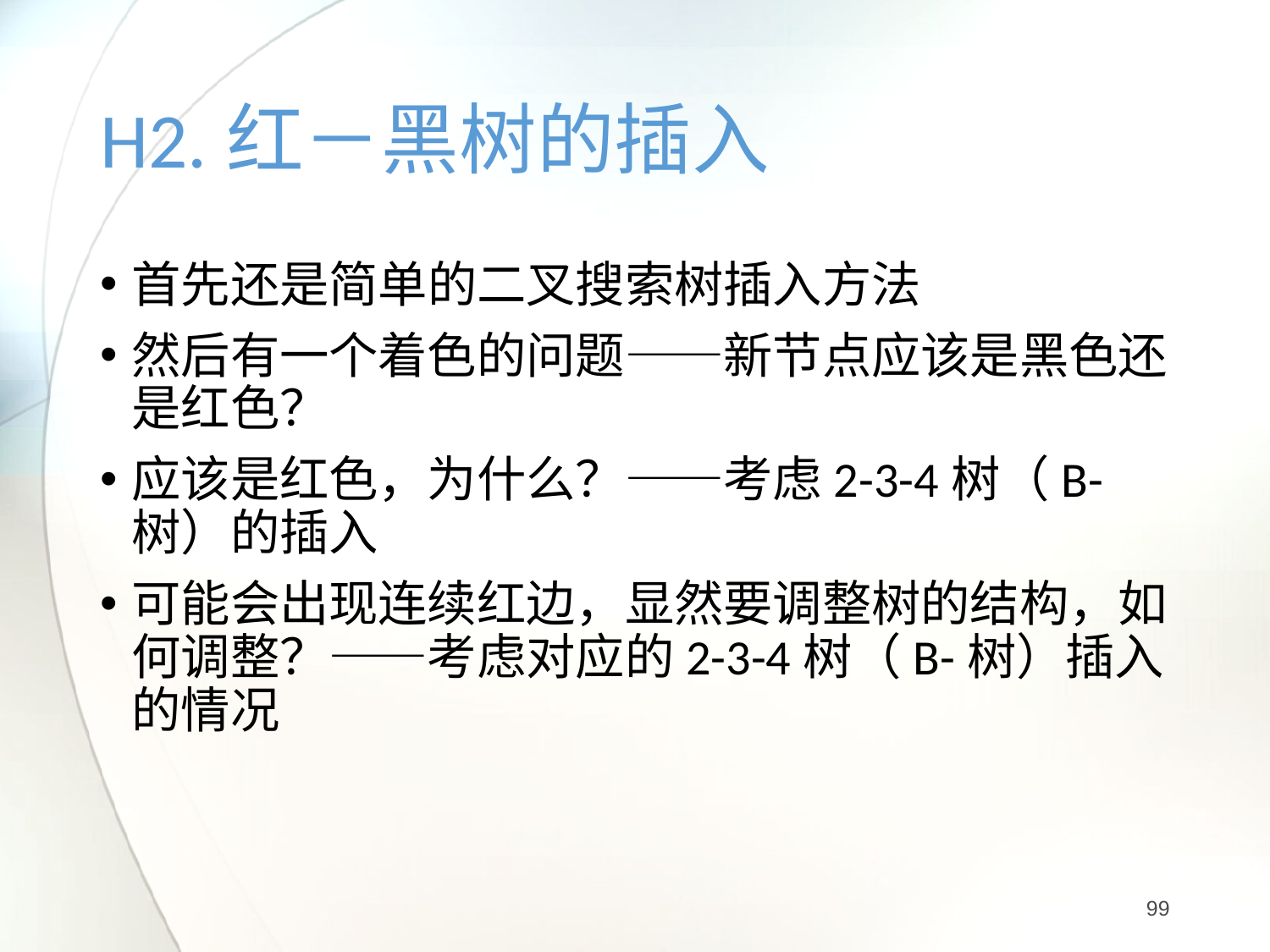

# H2.红－黑树的插入
首先还是简单的二叉搜索树插入方法
然后有一个着色的问题——新节点应该是黑色还是红色？
应该是红色，为什么？——考虑2-3-4树（B-树）的插入
可能会出现连续红边，显然要调整树的结构，如何调整？——考虑对应的2-3-4树（B-树）插入的情况
99